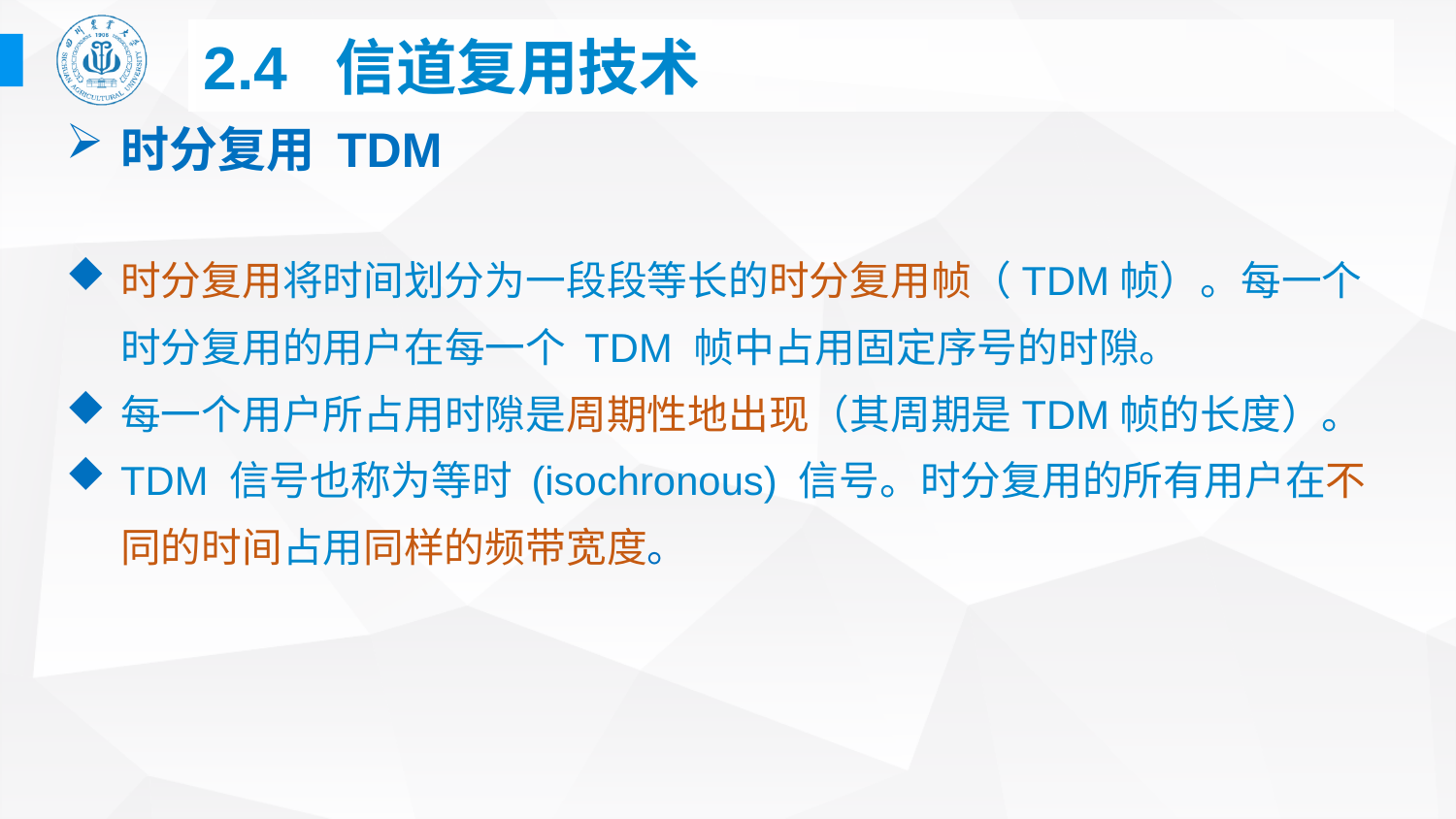

# 2.4  信道复用技术
时分复用 TDM
时分复用将时间划分为一段段等长的时分复用帧（TDM帧）。每一个时分复用的用户在每一个 TDM 帧中占用固定序号的时隙。
每一个用户所占用时隙是周期性地出现（其周期是TDM帧的长度）。
TDM 信号也称为等时 (isochronous) 信号。时分复用的所有用户在不同的时间占用同样的频带宽度。